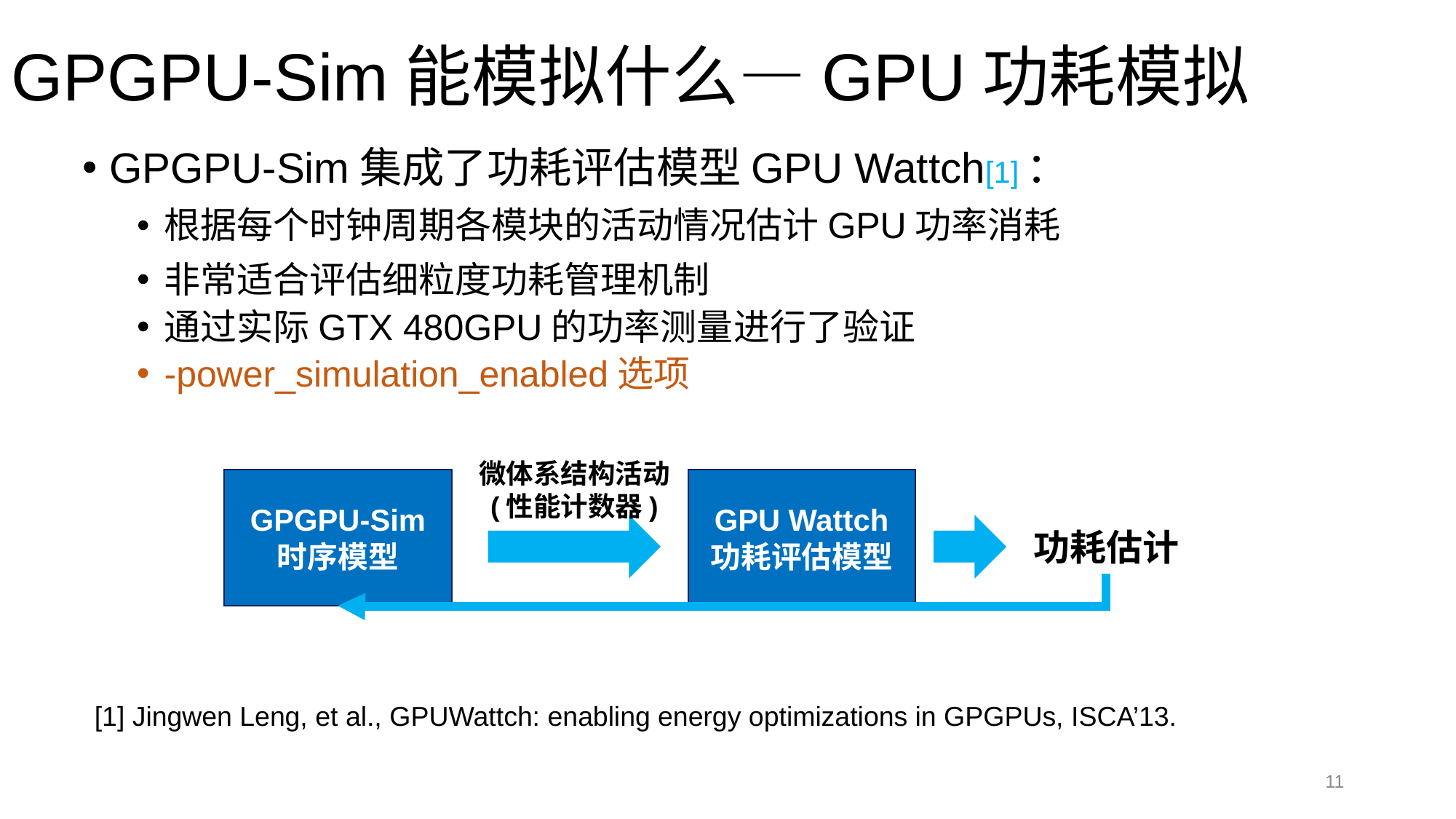

# GPGPU-Sim能模拟什么—GPU功耗模拟
GPGPU-Sim集成了功耗评估模型GPU Wattch[1]：
根据每个时钟周期各模块的活动情况估计GPU功率消耗
非常适合评估细粒度功耗管理机制
通过实际GTX 480GPU的功率测量进行了验证
-power_simulation_enabled选项

微体系结构活动
(性能计数器)
GPGPU-Sim
时序模型
GPU Wattch
功耗评估模型

功耗估计
[1] Jingwen Leng, et al., GPUWattch: enabling energy optimizations in GPGPUs, ISCA’13.
11